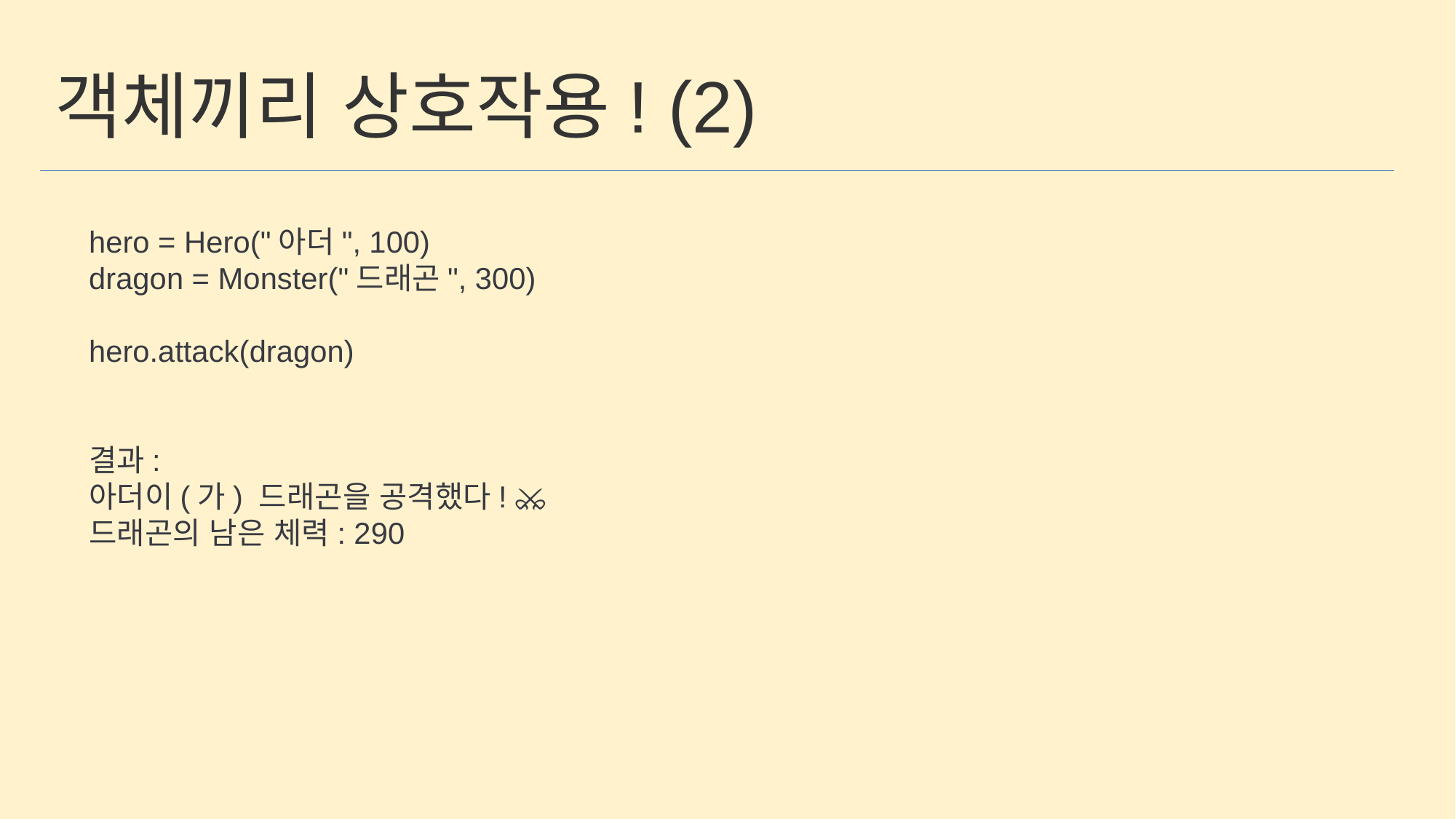

객체끼리 상호작용! (2)
hero = Hero("아더", 100)
dragon = Monster("드래곤", 300)

hero.attack(dragon)

결과:
아더이(가) 드래곤을 공격했다! ⚔️
드래곤의 남은 체력: 290